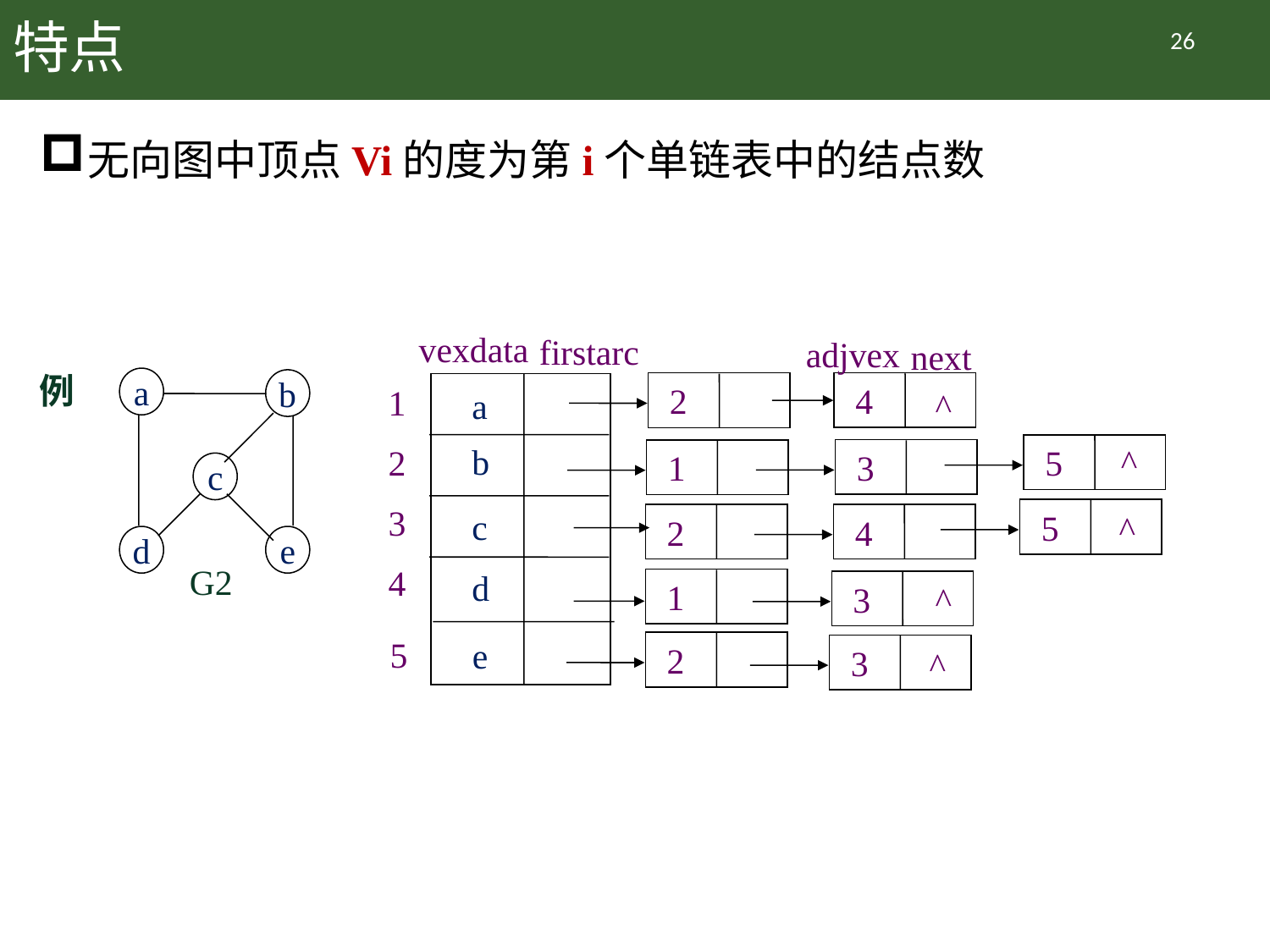

# 特点
26
无向图中顶点Vi的度为第i个单链表中的结点数

vexdata
firstarc
adjvex
next
 4

 2

1
a
^

^
b
 5

2

 3

 1

3

 5

c
^
 2

 4

4

d
 1

 3

^

5
e
 2

 3

^
例
a
b

c

d
e
G2